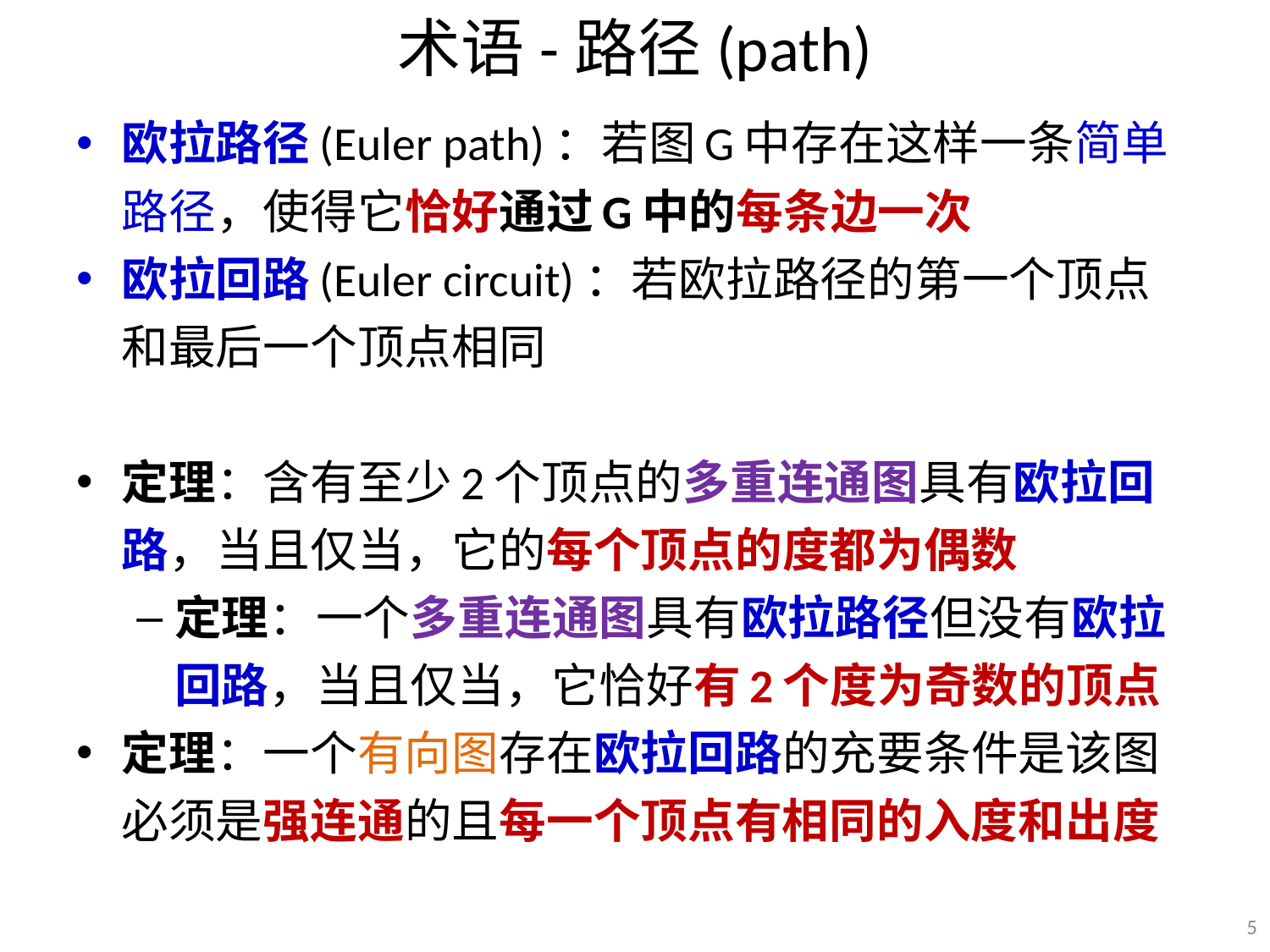

# 术语-路径(path)
欧拉路径(Euler path)：若图G中存在这样一条简单路径，使得它恰好通过G中的每条边一次
欧拉回路(Euler circuit)：若欧拉路径的第一个顶点和最后一个顶点相同

定理：含有至少2个顶点的多重连通图具有欧拉回路，当且仅当，它的每个顶点的度都为偶数
定理：一个多重连通图具有欧拉路径但没有欧拉回路，当且仅当，它恰好有2个度为奇数的顶点
定理：一个有向图存在欧拉回路的充要条件是该图必须是强连通的且每一个顶点有相同的入度和出度

5